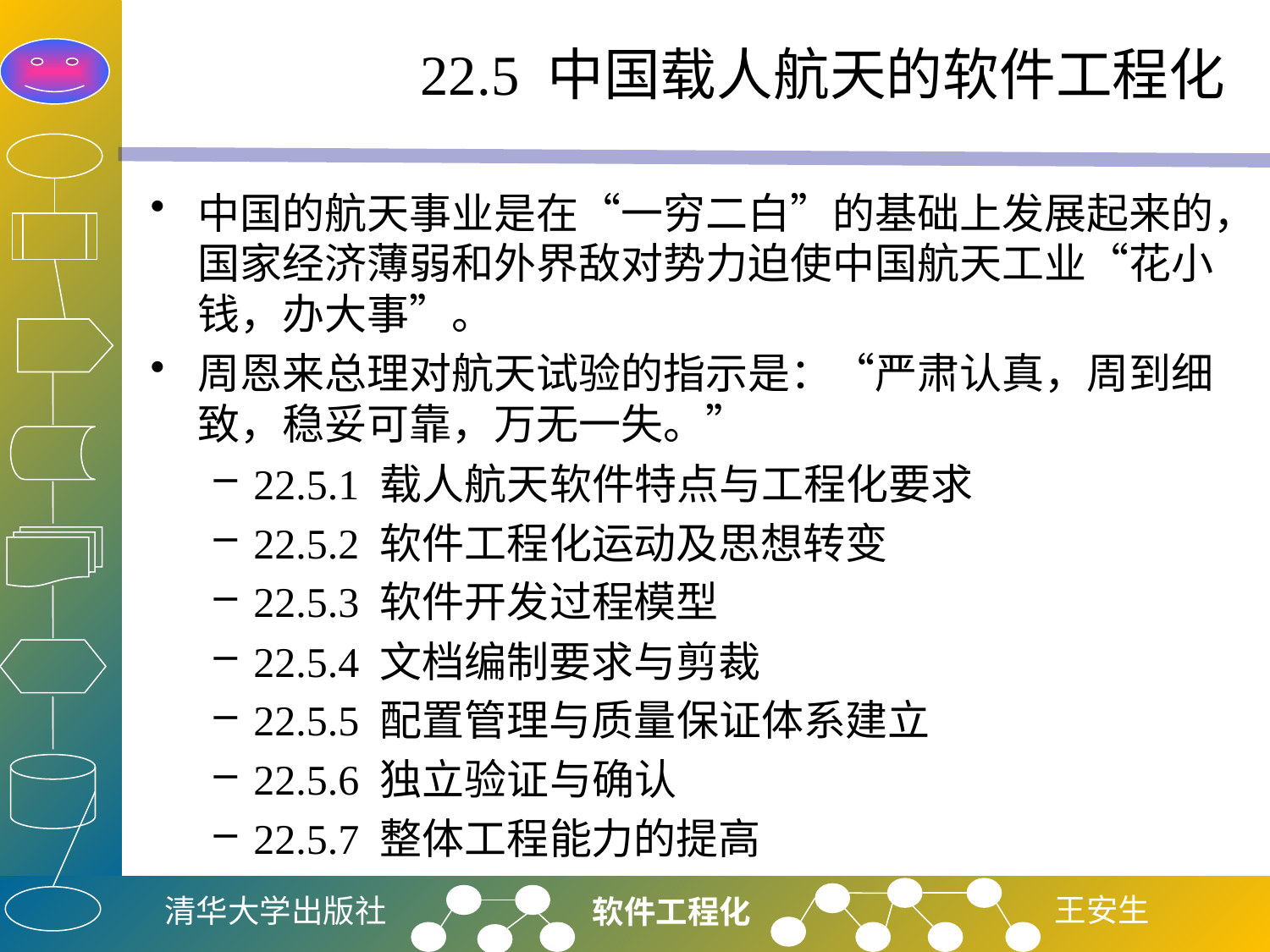

# 22.5 中国载人航天的软件工程化
中国的航天事业是在“一穷二白”的基础上发展起来的，国家经济薄弱和外界敌对势力迫使中国航天工业“花小钱，办大事”。
周恩来总理对航天试验的指示是：“严肃认真，周到细致，稳妥可靠，万无一失。”
22.5.1 载人航天软件特点与工程化要求
22.5.2 软件工程化运动及思想转变
22.5.3 软件开发过程模型
22.5.4 文档编制要求与剪裁
22.5.5 配置管理与质量保证体系建立
22.5.6 独立验证与确认
22.5.7 整体工程能力的提高